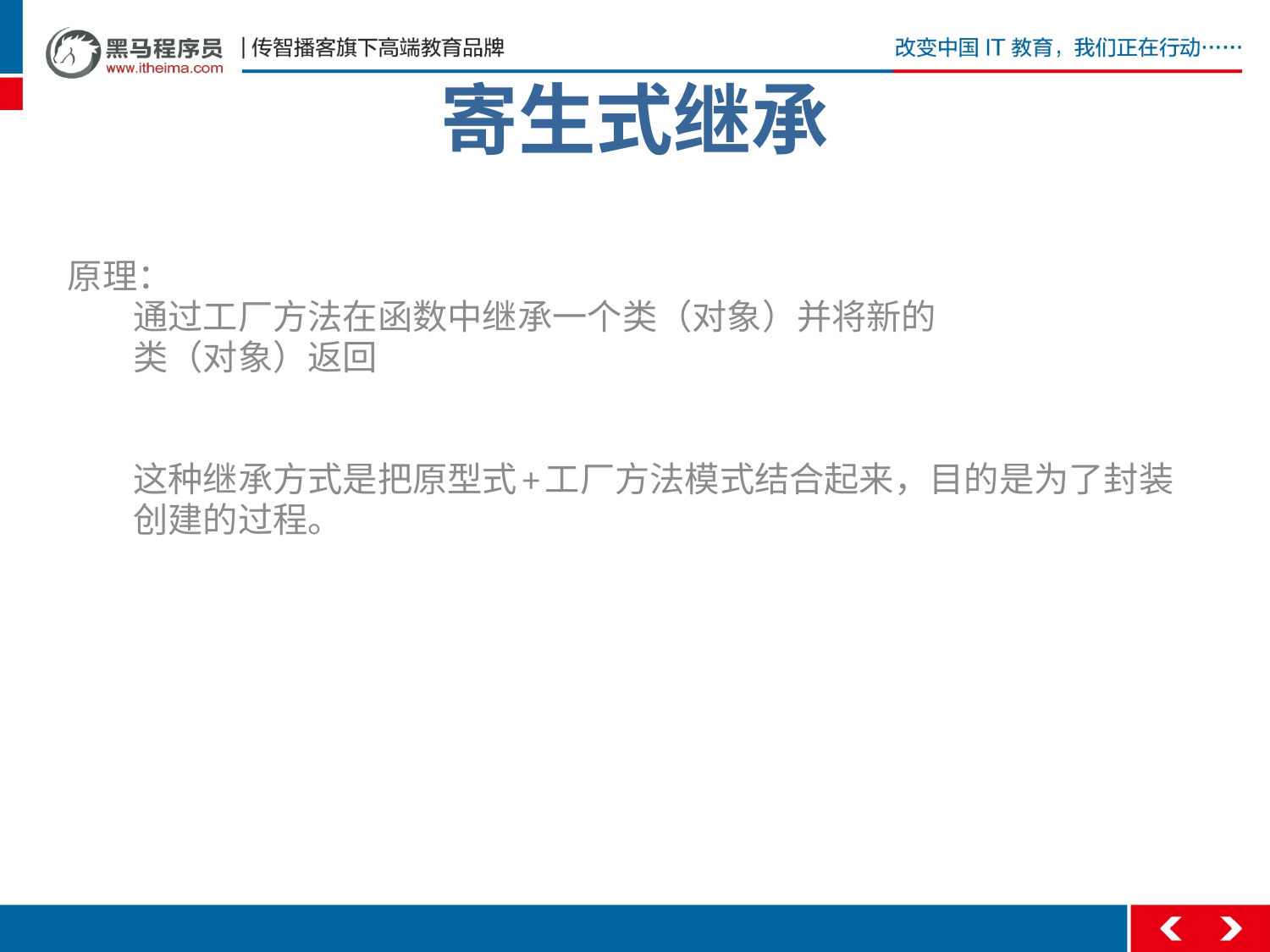

# 寄生式继承
原理：
通过工厂方法在函数中继承一个类（对象）并将新的
类（对象）返回

这种继承方式是把原型式+工厂方法模式结合起来，目的是为了封装
创建的过程。